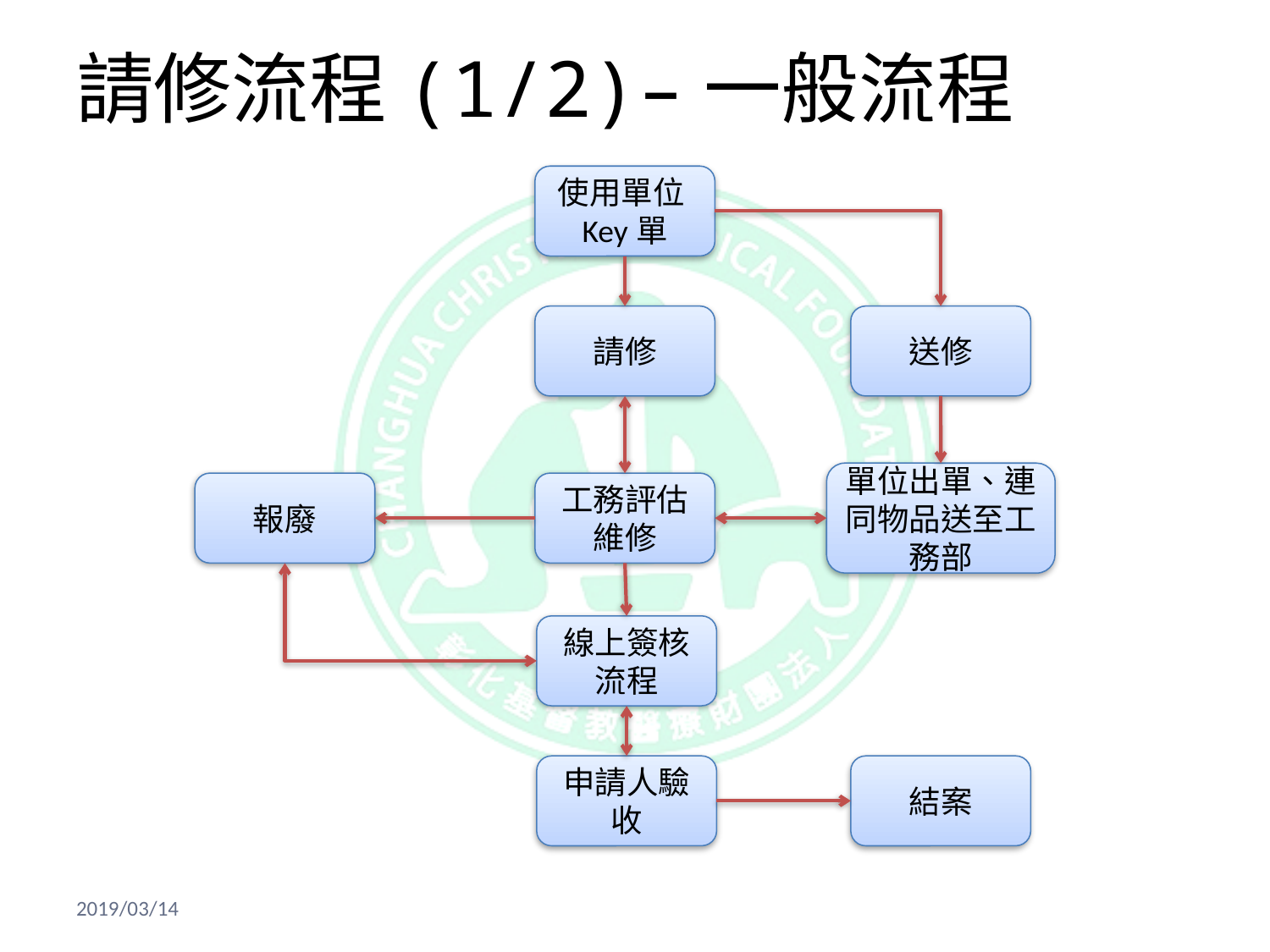

# 請修流程(1/2)–一般流程
使用單位Key單
請修
送修
單位出單、連同物品送至工務部
報廢
工務評估維修
線上簽核流程
申請人驗收
結案
2019/03/14